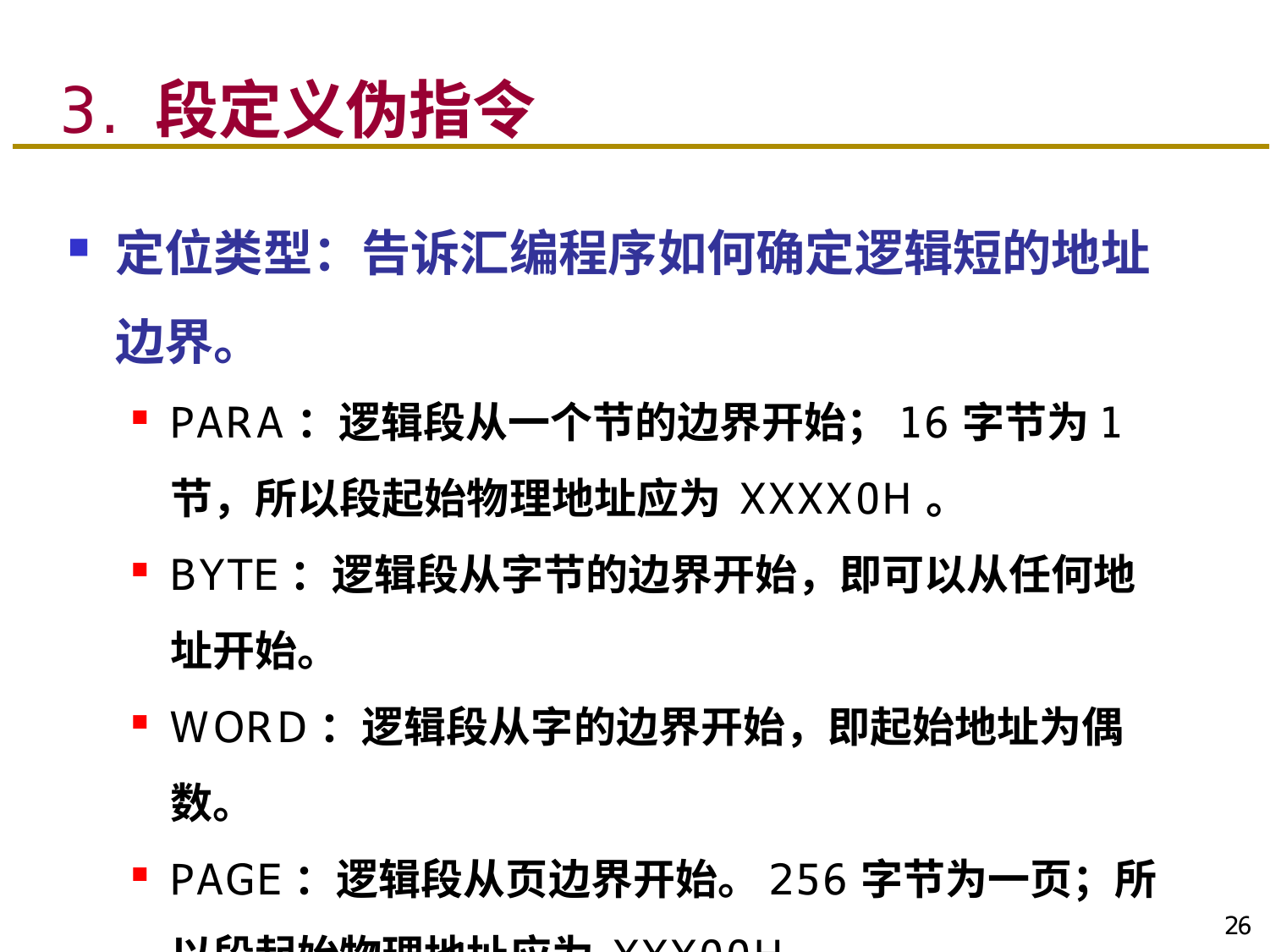

# 3. 段定义伪指令
定位类型：告诉汇编程序如何确定逻辑短的地址边界。
PARA：逻辑段从一个节的边界开始；16字节为1节，所以段起始物理地址应为 XXXX0H。
BYTE：逻辑段从字节的边界开始，即可以从任何地址开始。
WORD：逻辑段从字的边界开始，即起始地址为偶数。
PAGE：逻辑段从页边界开始。256字节为一页；所以段起始物理地址应为 XXX00H。
26